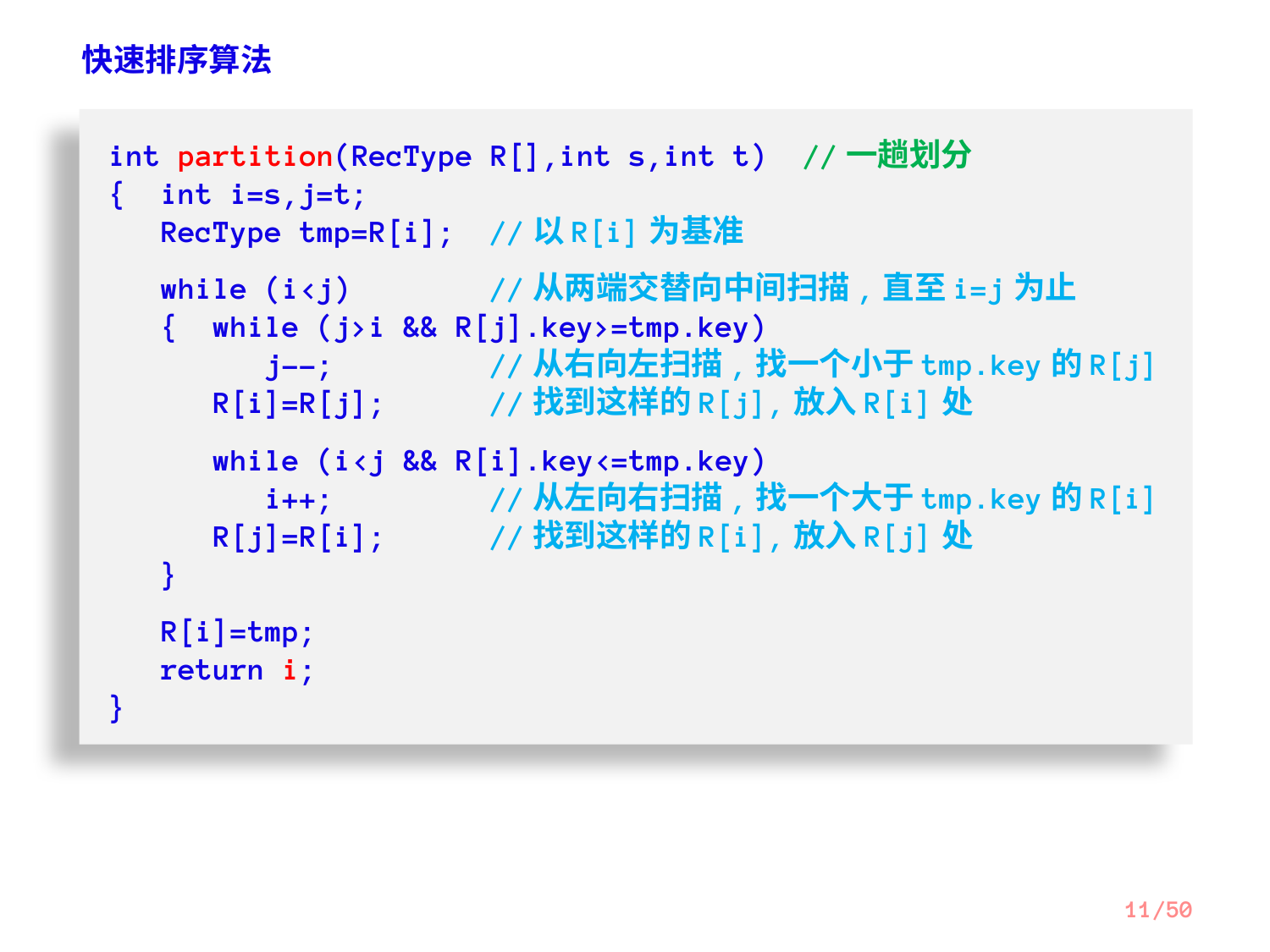

快速排序算法
int partition(RecType R[],int s,int t)  //一趟划分
{  int i=s,j=t;
   RecType tmp=R[i];	//以R[i]为基准
   while (i<j)  	//从两端交替向中间扫描,直至i=j为止
   {  while (j>i && R[j].key>=tmp.key)
         j--;		//从右向左扫描,找一个小于tmp.key的R[j]
      R[i]=R[j];	//找到这样的R[j],放入R[i]处
      while (i<j && R[i].key<=tmp.key)
         i++;		//从左向右扫描,找一个大于tmp.key的R[i]
      R[j]=R[i];	//找到这样的R[i],放入R[j]处
   }
   R[i]=tmp;
   return i;
}
11/50